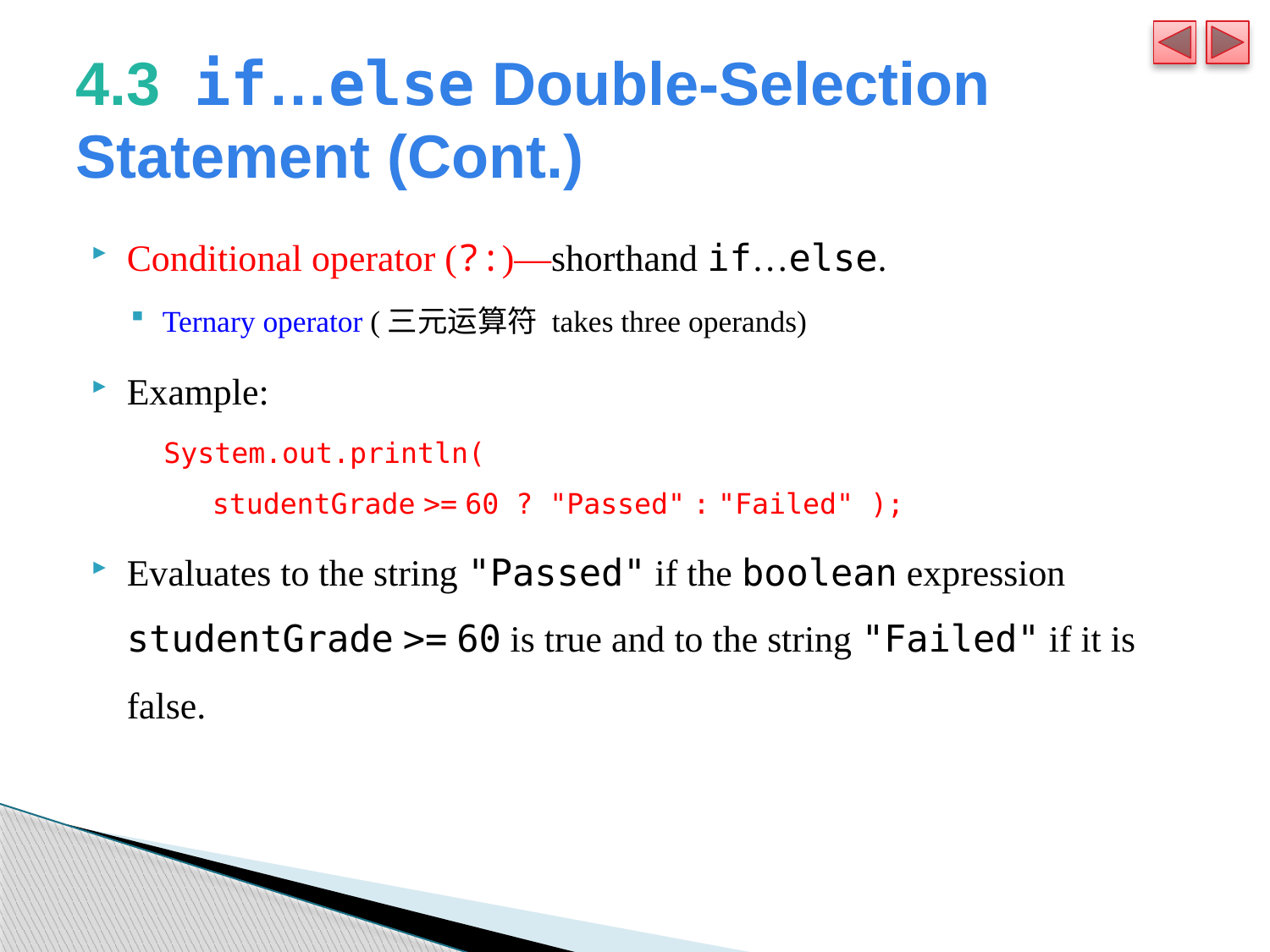

# 4.3  if…else Double-Selection Statement (Cont.)
Conditional operator (?:)—shorthand if…else.
Ternary operator (三元运算符 takes three operands)
Example:
System.out.println(
 studentGrade >= 60 ? "Passed" : "Failed" );
Evaluates to the string "Passed" if the boolean expression studentGrade >= 60 is true and to the string "Failed" if it is false.